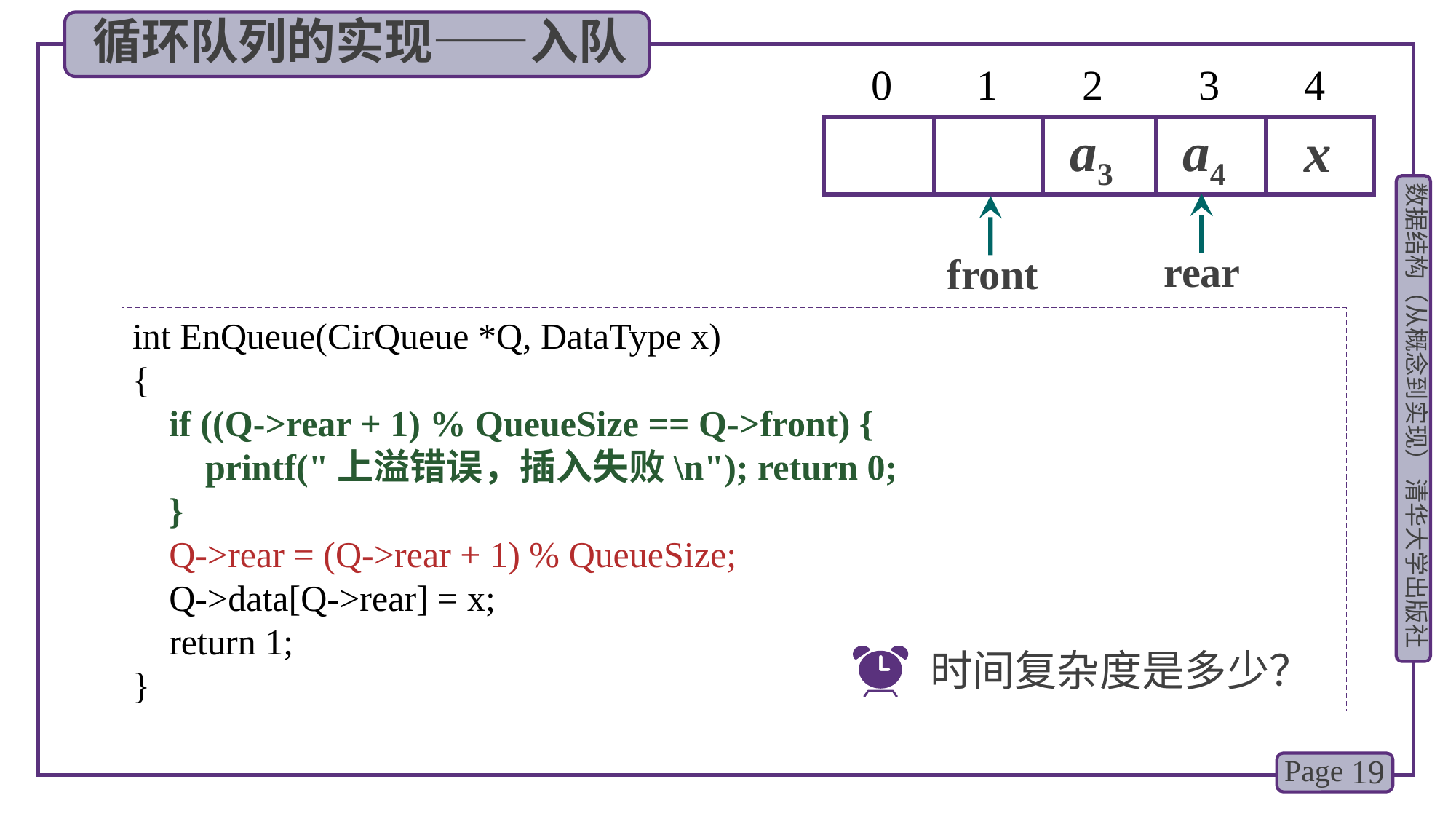

循环队列的实现——入队

0        1        2         3        4
a3
a4
x

rear

front
int EnQueue(CirQueue *Q, DataType x)
{
    if ((Q->rear + 1) % QueueSize == Q->front) {
        printf("上溢错误，插入失败\n"); return 0;
    }
    Q->rear = (Q->rear + 1) % QueueSize;
    Q->data[Q->rear] = x;
    return 1;
}
时间复杂度是多少？